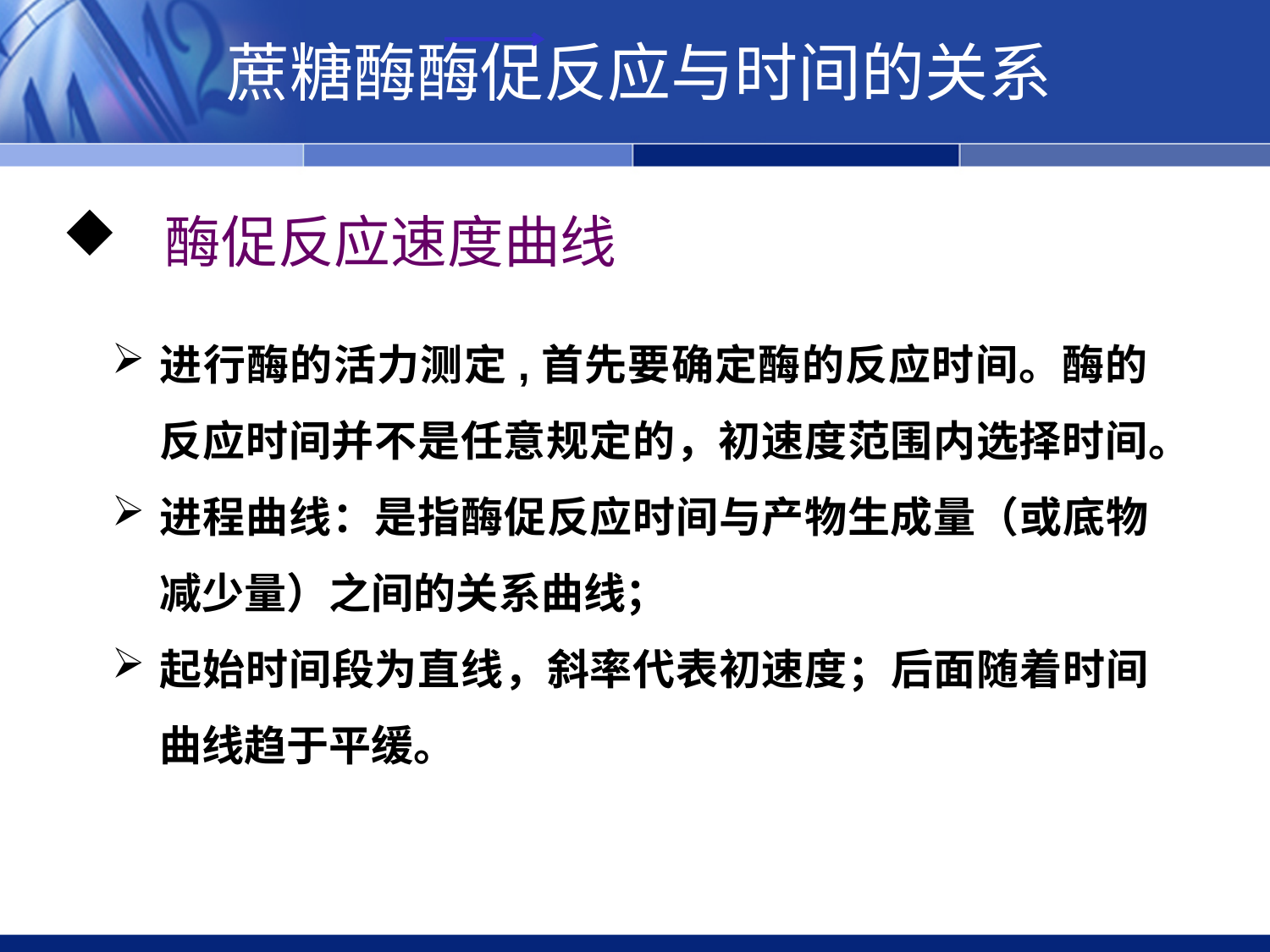

蔗糖酶酶促反应与时间的关系

  酶促反应速度曲线
进行酶的活力测定,首先要确定酶的反应时间。酶的反应时间并不是任意规定的，初速度范围内选择时间。
进程曲线：是指酶促反应时间与产物生成量（或底物减少量）之间的关系曲线；
起始时间段为直线，斜率代表初速度；后面随着时间曲线趋于平缓。